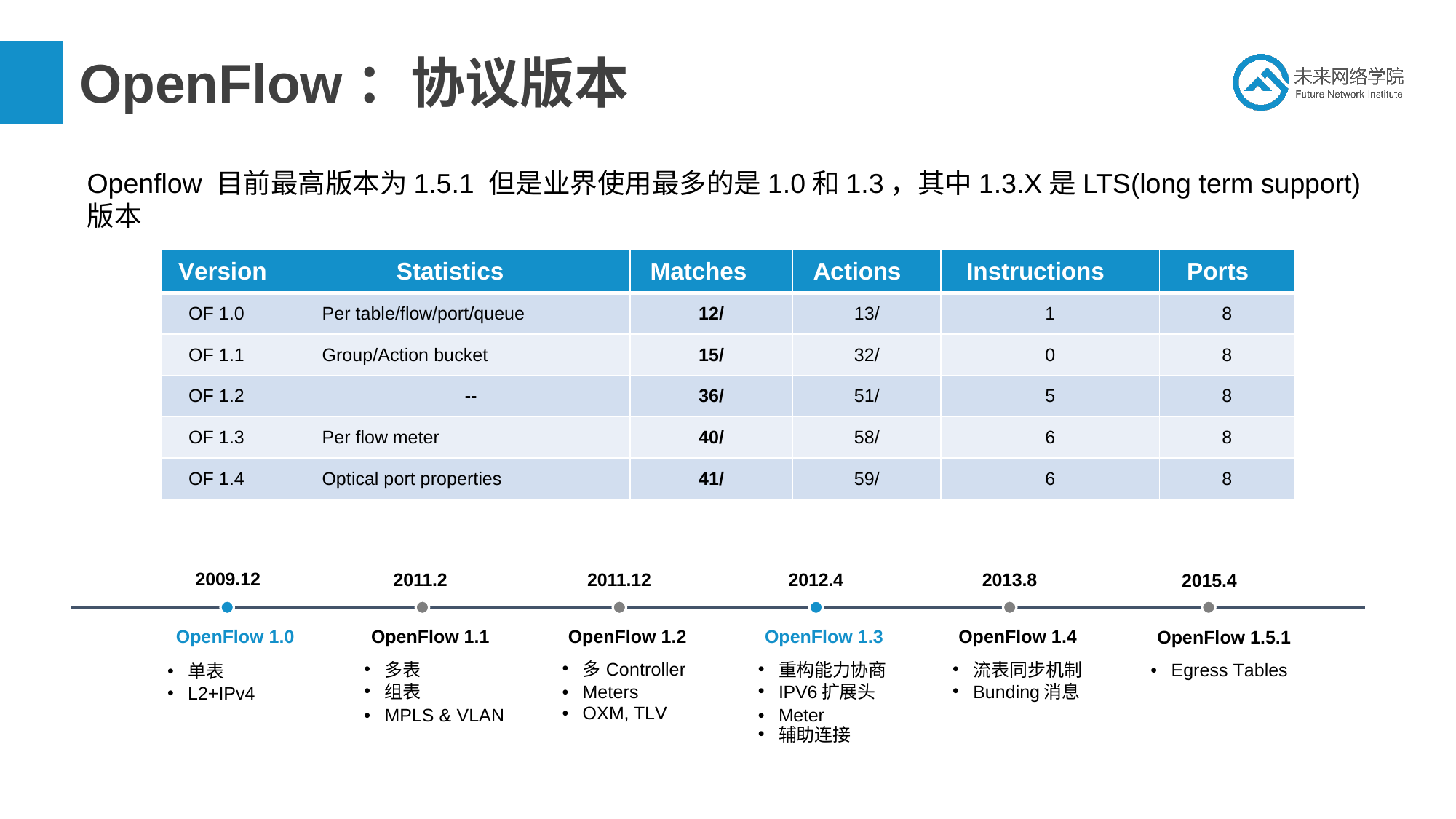

# OpenFlow：协议版本
Openflow 目前最高版本为1.5.1 但是业界使用最多的是1.0和1.3，其中1.3.X是LTS(long term support)版本
| Version | Statistics | Matches | Actions | Instructions | Ports |
| --- | --- | --- | --- | --- | --- |
| OF 1.0 | Per table/flow/port/queue | 12/ | 13/ | 1 | 8 |
| OF 1.1 | Group/Action bucket | 15/ | 32/ | 0 | 8 |
| OF 1.2 | -- | 36/ | 51/ | 5 | 8 |
| OF 1.3 | Per flow meter | 40/ | 58/ | 6 | 8 |
| OF 1.4 | Optical port properties | 41/ | 59/ | 6 | 8 |
2009.12
2011.2
2011.12
2012.4
2013.8
2015.4

OpenFlow 1.0
OpenFlow 1.1
OpenFlow 1.2
OpenFlow 1.3
OpenFlow 1.4
OpenFlow 1.5.1
单表
L2+IPv4
多表
组表
MPLS & VLAN
多Controller
Meters
OXM, TLV
重构能力协商
IPV6扩展头
Meter
辅助连接
流表同步机制
Bunding消息
Egress Tables